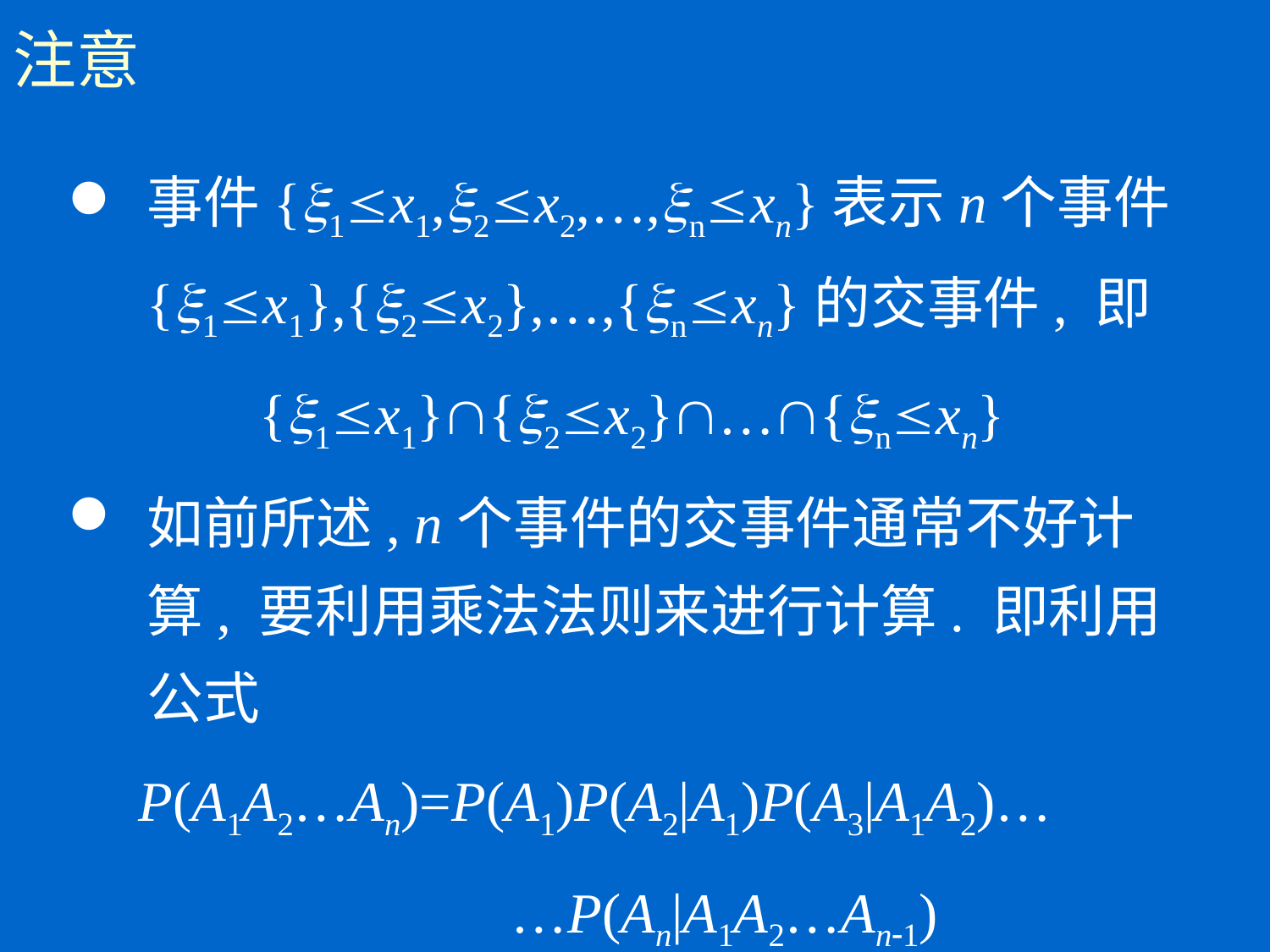

# 注意
事件{ξ1≤x1,ξ2≤x2,…,ξn≤xn}表示n个事件{ξ1≤x1},{ξ2≤x2},…,{ξn≤xn}的交事件, 即
 {ξ1≤x1}∩{ξ2≤x2}∩…∩{ξn≤xn}
如前所述, n个事件的交事件通常不好计算, 要利用乘法法则来进行计算. 即利用公式
     P(A1A2…An)=P(A1)P(A2|A1)P(A3|A1A2)…
			          …P(An|A1A2…An−1)